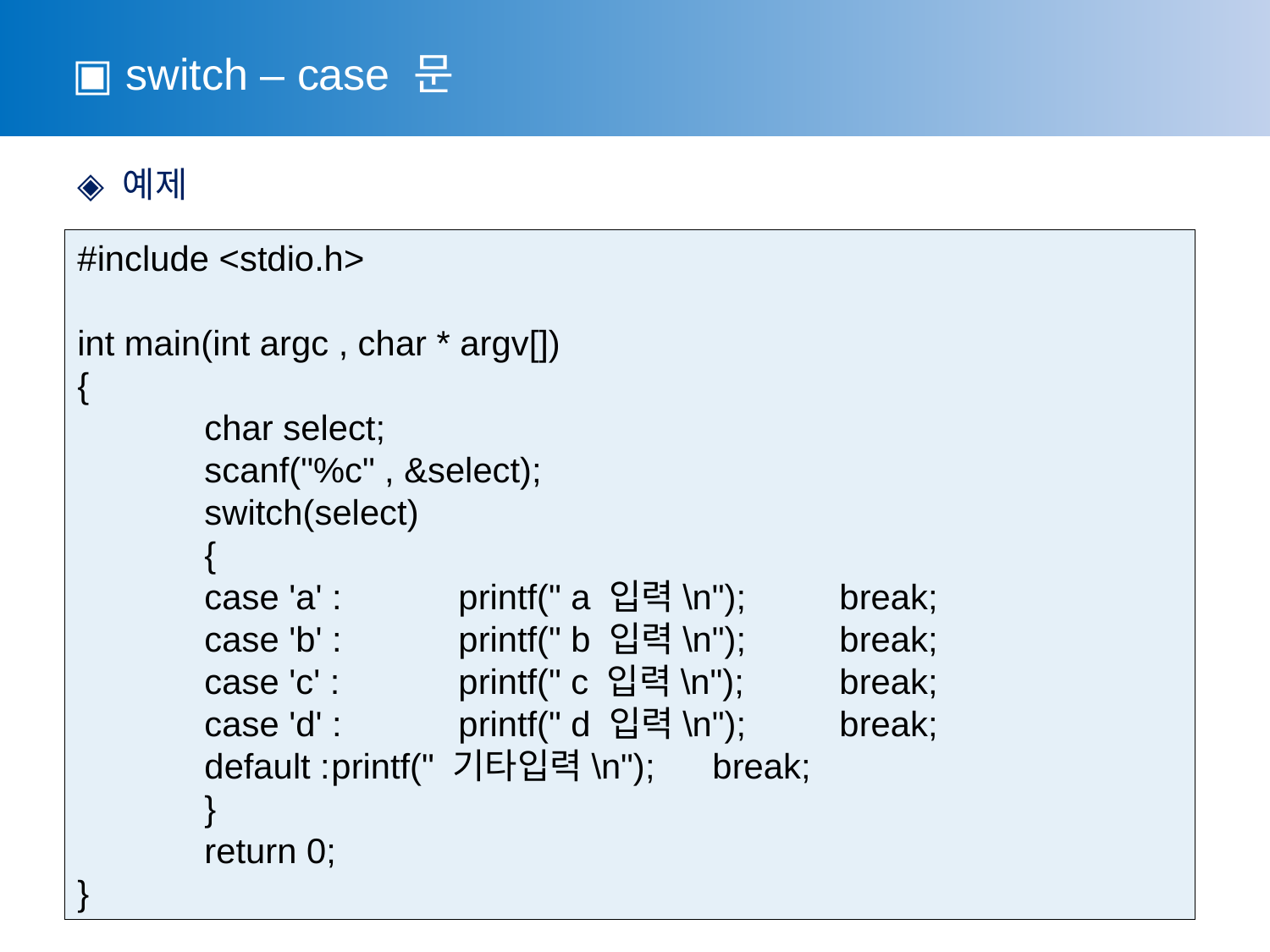

▣ switch – case 문
 ◈ 예제
#include <stdio.h>

int main(int argc , char * argv[])
{
	char select;
	scanf("%c" , &select);
	switch(select)
	{
	case 'a' :	printf(" a 입력\n");	break;
	case 'b' :	printf(" b 입력\n"); 	break;
	case 'c' :	printf(" c 입력\n"); 	break;
	case 'd' :	printf(" d 입력\n"); 	break;
	default :	printf(" 기타입력\n"); 	break;
	}
	return 0;
}